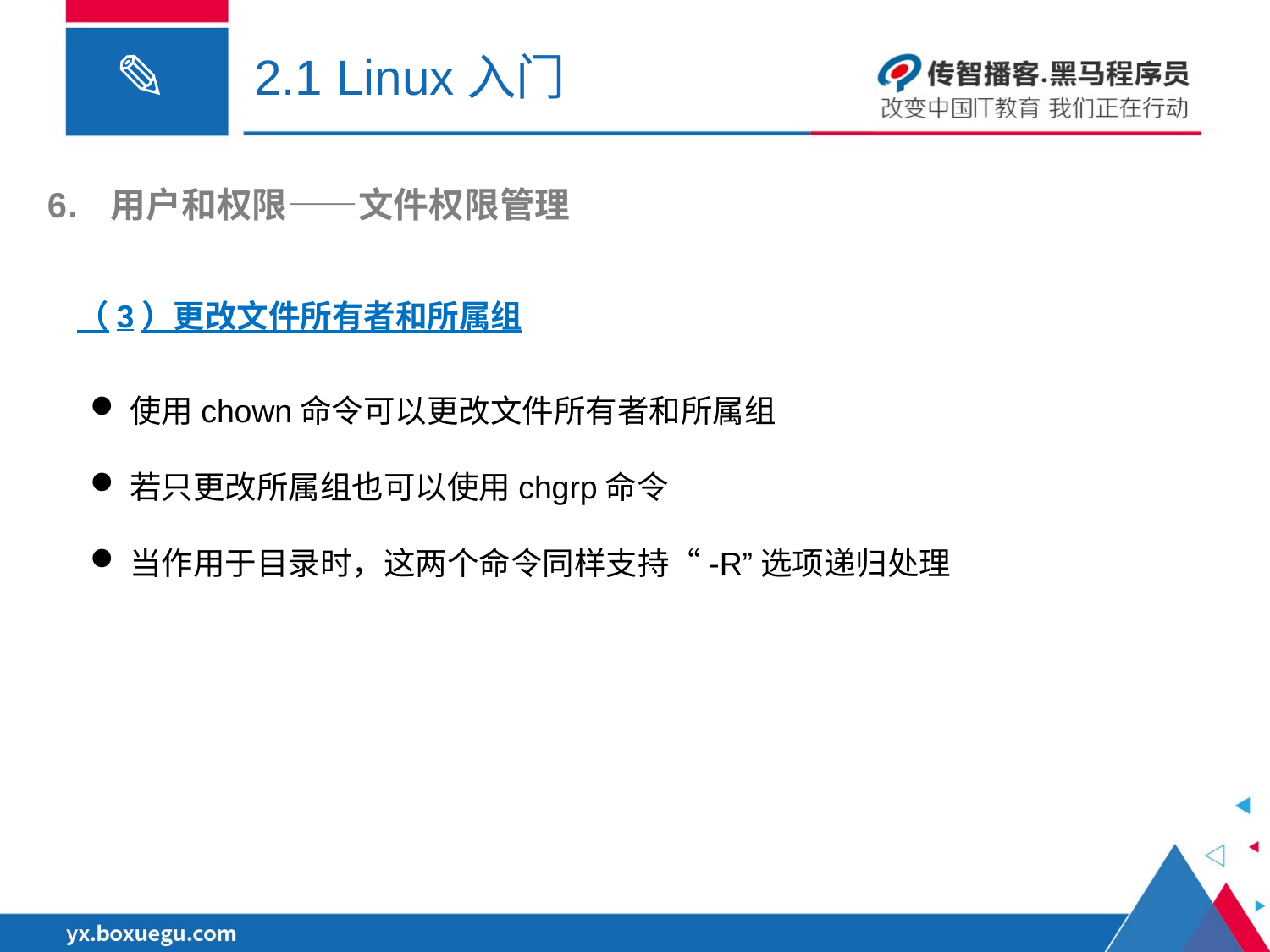

# 2.1 Linux入门
用户和权限——文件权限管理
（3）更改文件所有者和所属组
使用chown命令可以更改文件所有者和所属组
若只更改所属组也可以使用chgrp命令
当作用于目录时，这两个命令同样支持“-R”选项递归处理